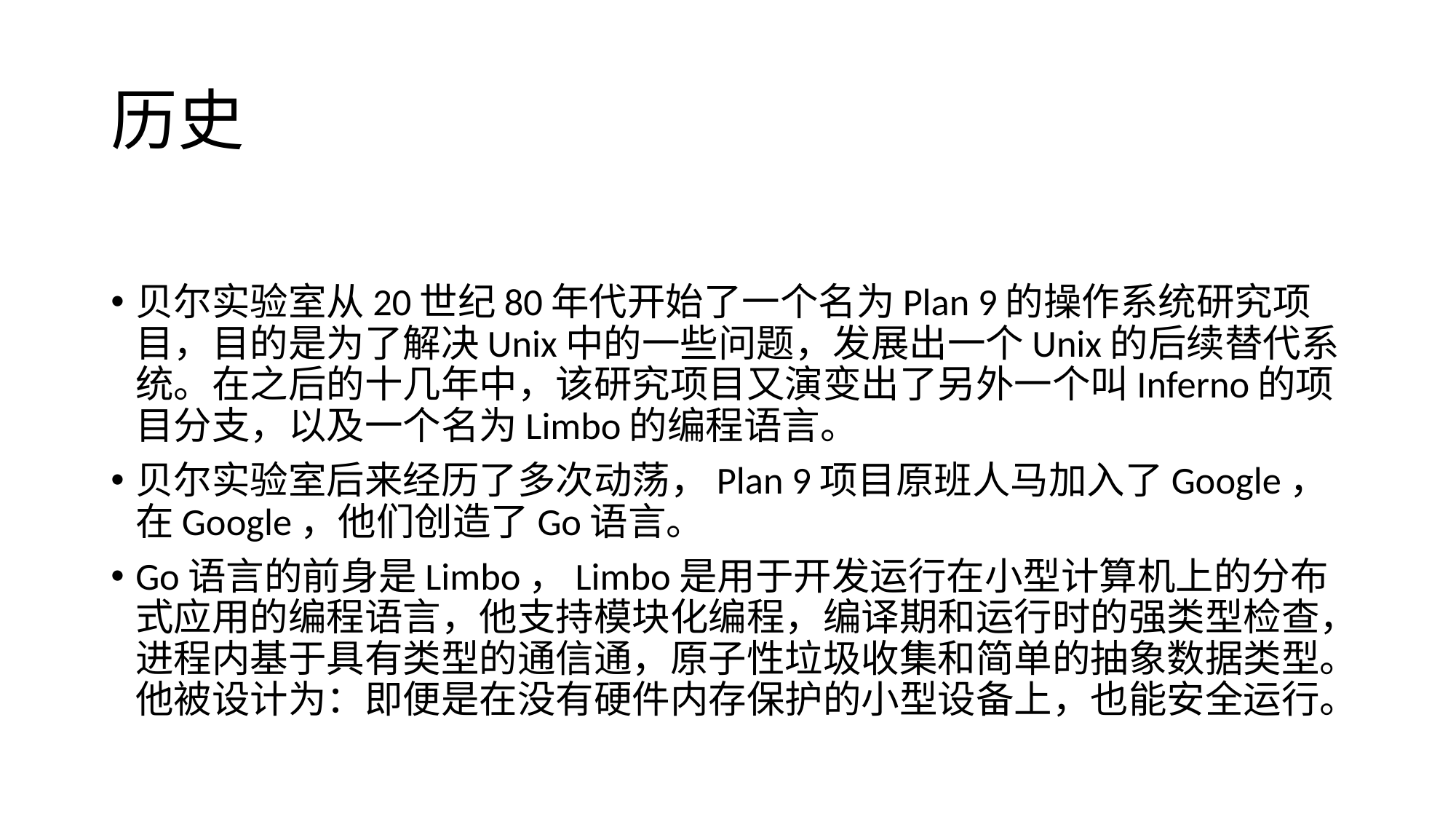

# 历史

贝尔实验室从20世纪80年代开始了一个名为Plan 9的操作系统研究项目，目的是为了解决Unix中的一些问题，发展出一个Unix的后续替代系统。在之后的十几年中，该研究项目又演变出了另外一个叫Inferno的项目分支，以及一个名为Limbo的编程语言。
贝尔实验室后来经历了多次动荡，Plan 9项目原班人马加入了Google，在Google，他们创造了Go语言。
Go语言的前身是Limbo，Limbo是用于开发运行在小型计算机上的分布式应用的编程语言，他支持模块化编程，编译期和运行时的强类型检查，进程内基于具有类型的通信通，原子性垃圾收集和简单的抽象数据类型。他被设计为：即便是在没有硬件内存保护的小型设备上，也能安全运行。